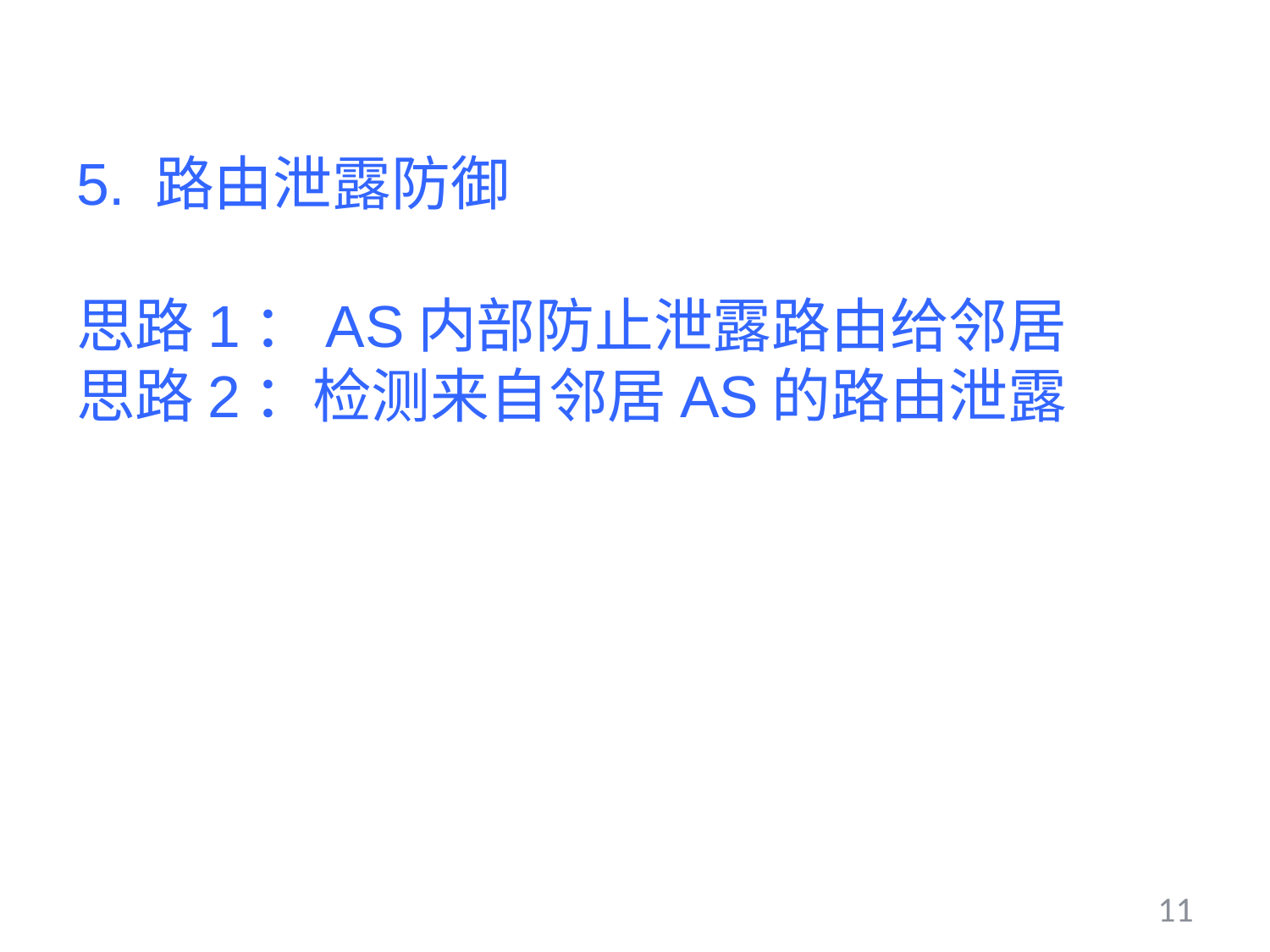

# 5. 路由泄露防御 思路1：AS内部防止泄露路由给邻居 思路2：检测来自邻居AS的路由泄露
11